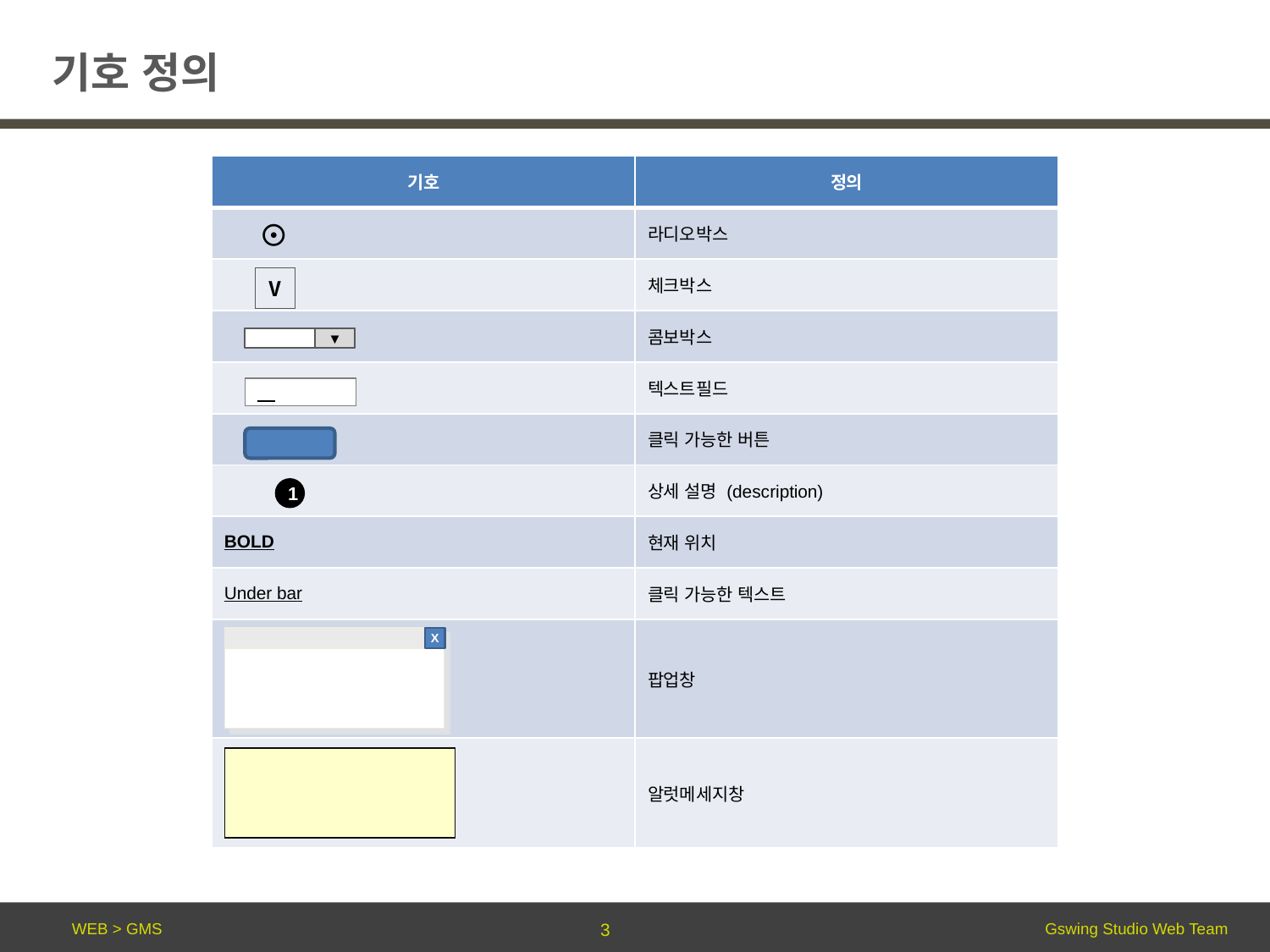

# 기호 정의
| 기호 | 정의 |
| --- | --- |
|  | 라디오박스 |
|  | 체크박스 |
|  | 콤보박스 |
|  | 텍스트필드 |
|  | 클릭 가능한 버튼 |
|  | 상세 설명 (description) |
| BOLD | 현재 위치 |
| Under bar | 클릭 가능한 텍스트 |
|  | 팝업창 |
|  | 알럿메세지창 |
⊙
V

▼

1

X

WEB > GMS

3